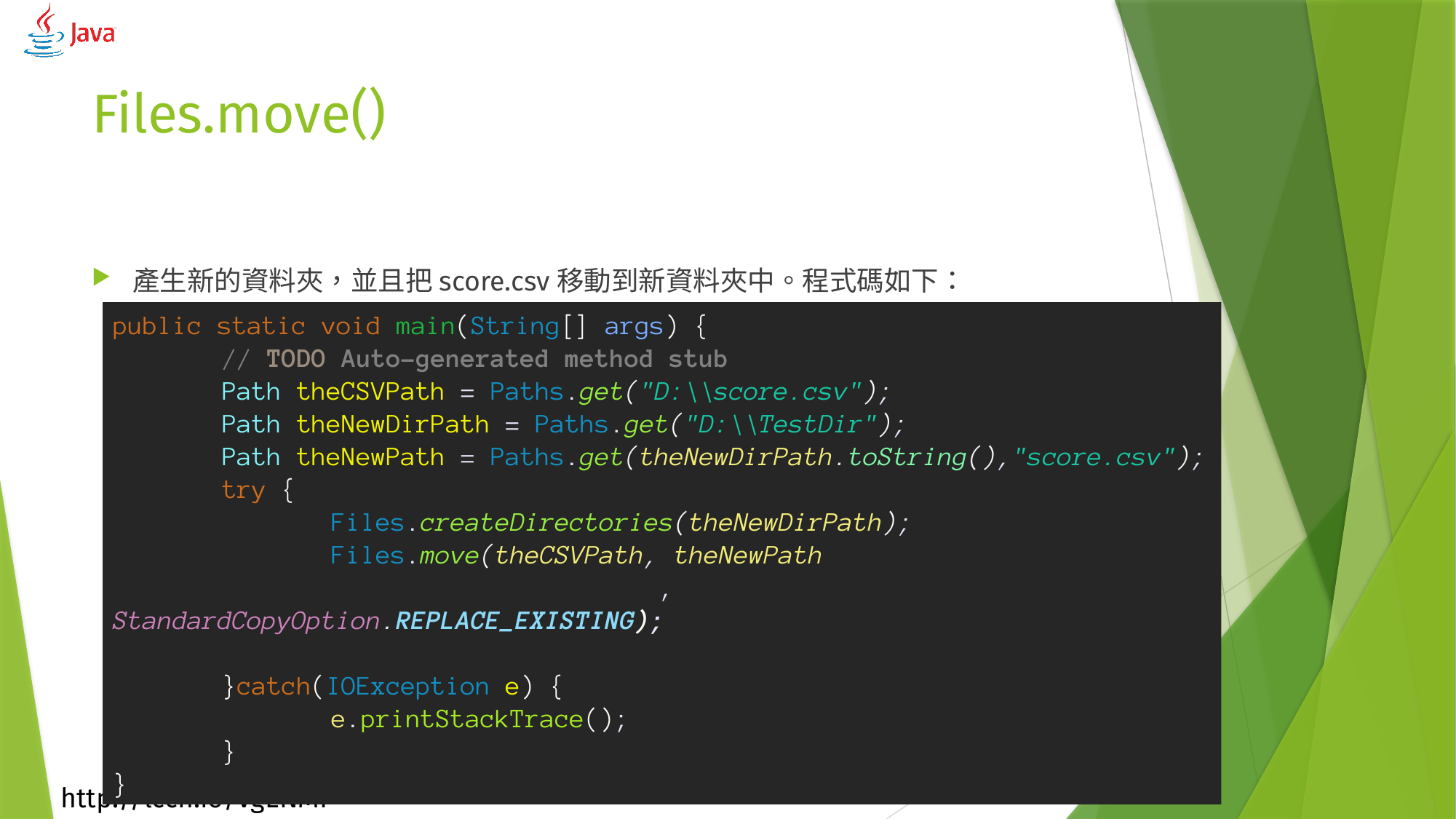

# Files.move()
產生新的資料夾，並且把score.csv移動到新資料夾中。程式碼如下：
public static void main(String[] args) {
	// TODO Auto-generated method stub
	Path theCSVPath = Paths.get("D:\\score.csv");
	Path theNewDirPath = Paths.get("D:\\TestDir");
	Path theNewPath = Paths.get(theNewDirPath.toString(),"score.csv");
	try {
		Files.createDirectories(theNewDirPath);
		Files.move(theCSVPath, theNewPath
   					, StandardCopyOption.REPLACE_EXISTING);

	}catch(IOException e) {
		e.printStackTrace();
	}
}